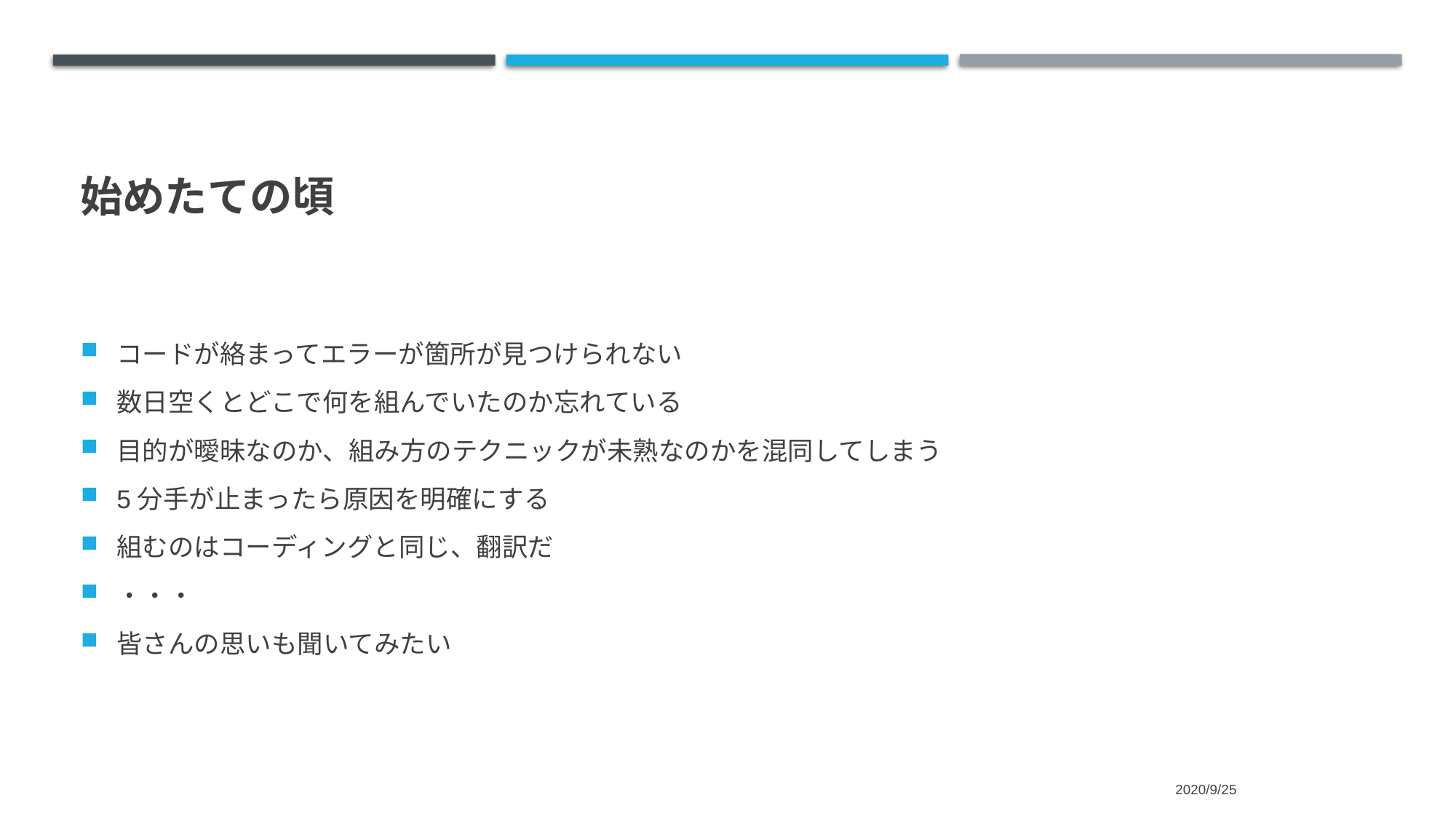

# 始めたての頃
コードが絡まってエラーが箇所が見つけられない
数日空くとどこで何を組んでいたのか忘れている
目的が曖昧なのか、組み方のテクニックが未熟なのかを混同してしまう
5分手が止まったら原因を明確にする
組むのはコーディングと同じ、翻訳だ
・・・
皆さんの思いも聞いてみたい
2020/9/25